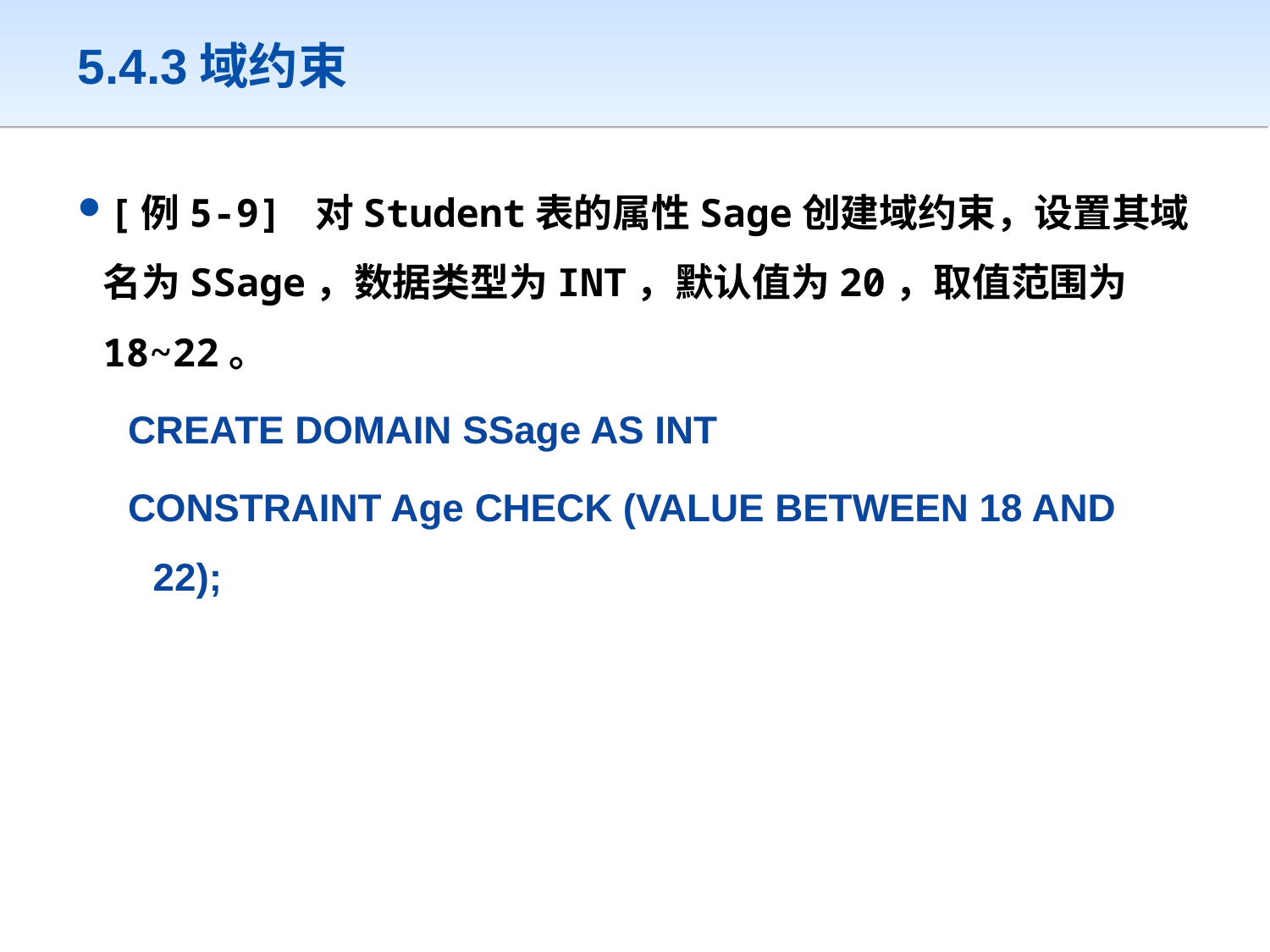

# 5.4.3域约束
[例5-9] 对Student表的属性Sage创建域约束，设置其域名为SSage，数据类型为INT，默认值为20，取值范围为18~22。
CREATE DOMAIN SSage AS INT
CONSTRAINT Age CHECK (VALUE BETWEEN 18 AND 22);